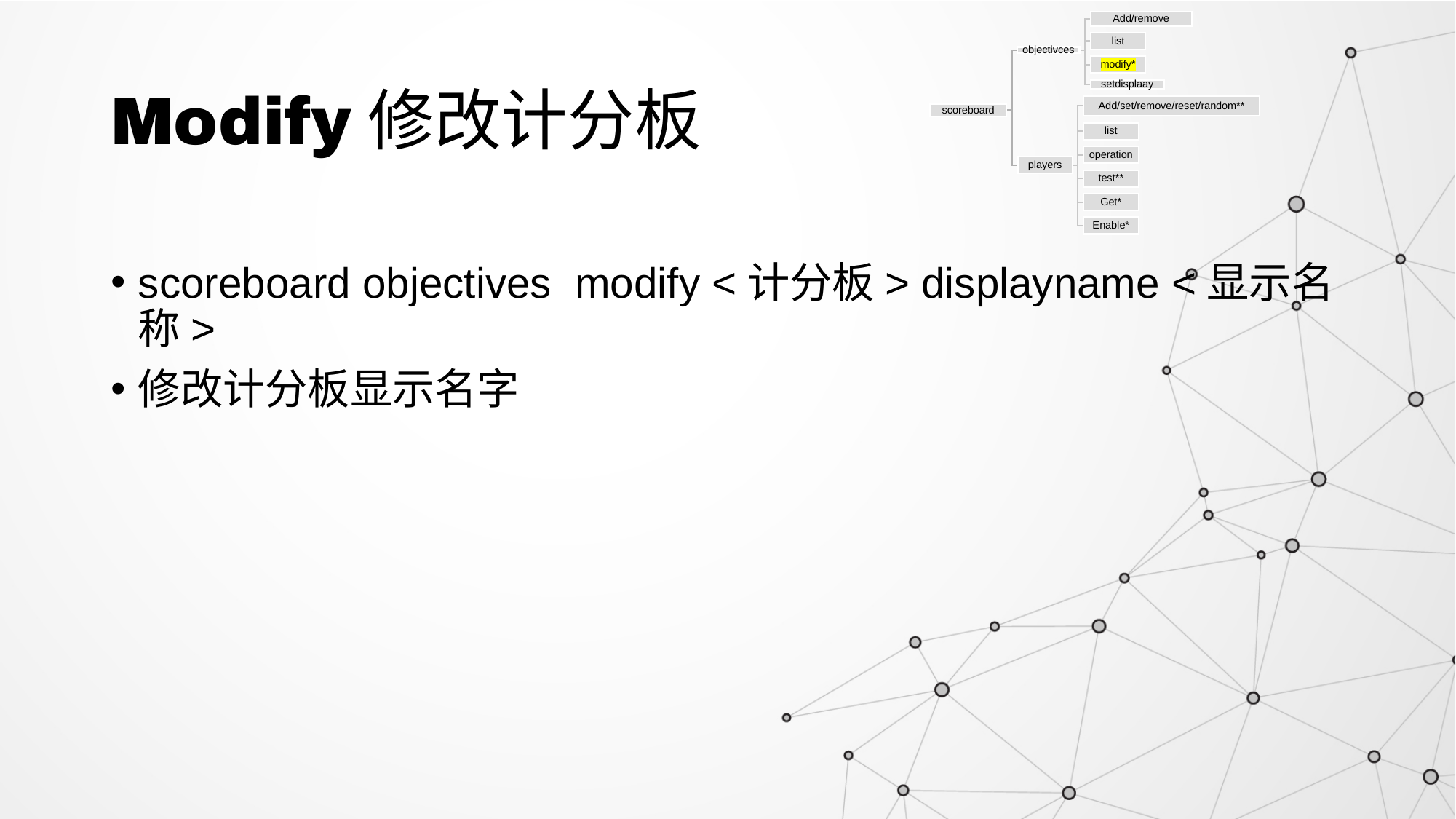

scoreboard
objectivces
Add/remove
list
modify*
setdisplaay
players
Add/set/remove/reset/random**
list
operation
test**
Get*
Enable*
# Modify修改计分板
scoreboard objectives  modify <计分板> displayname <显示名称>
修改计分板显示名字